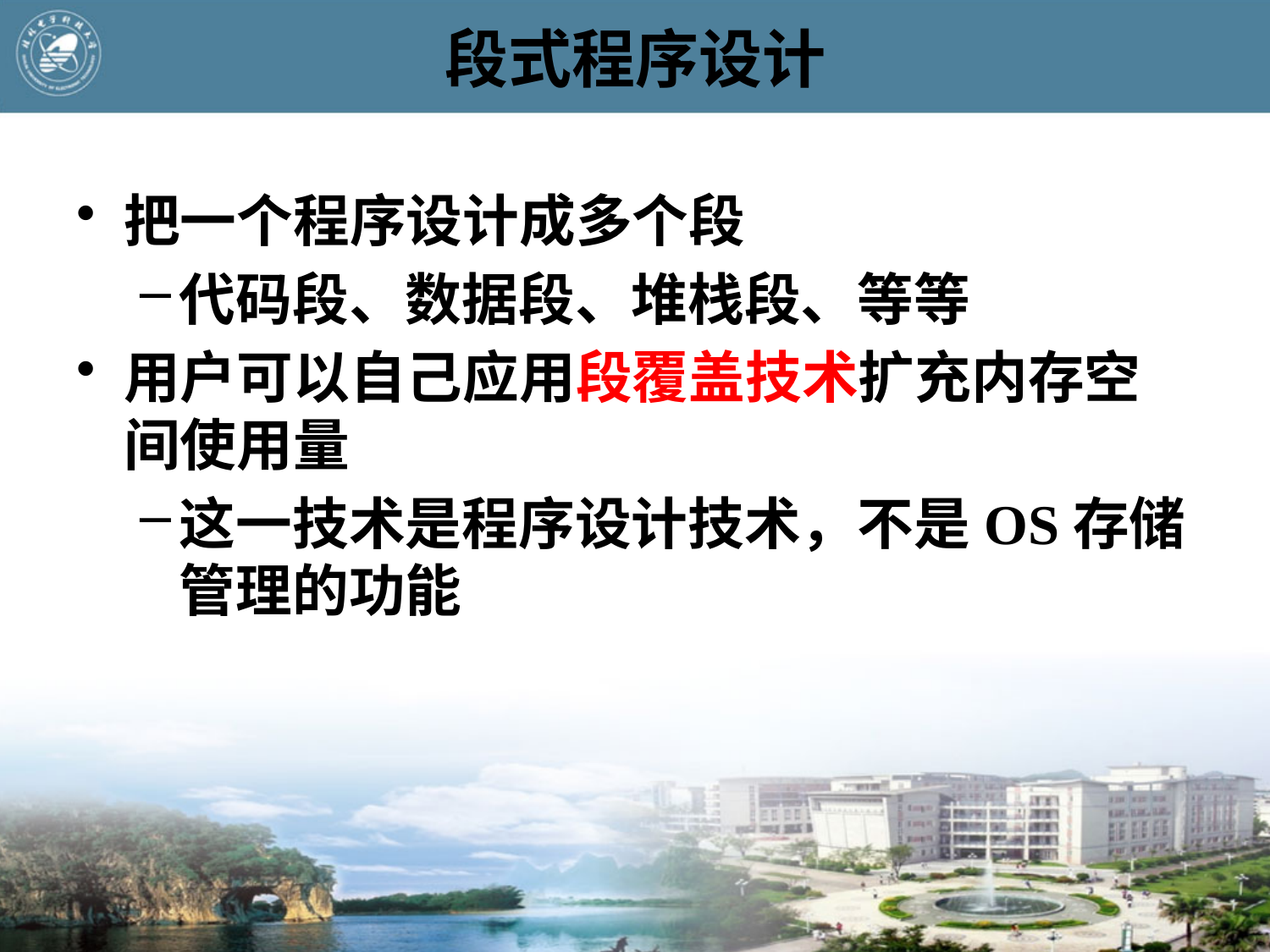

# 段式程序设计
把一个程序设计成多个段
代码段、数据段、堆栈段、等等
用户可以自己应用段覆盖技术扩充内存空间使用量
这一技术是程序设计技术，不是OS存储管理的功能